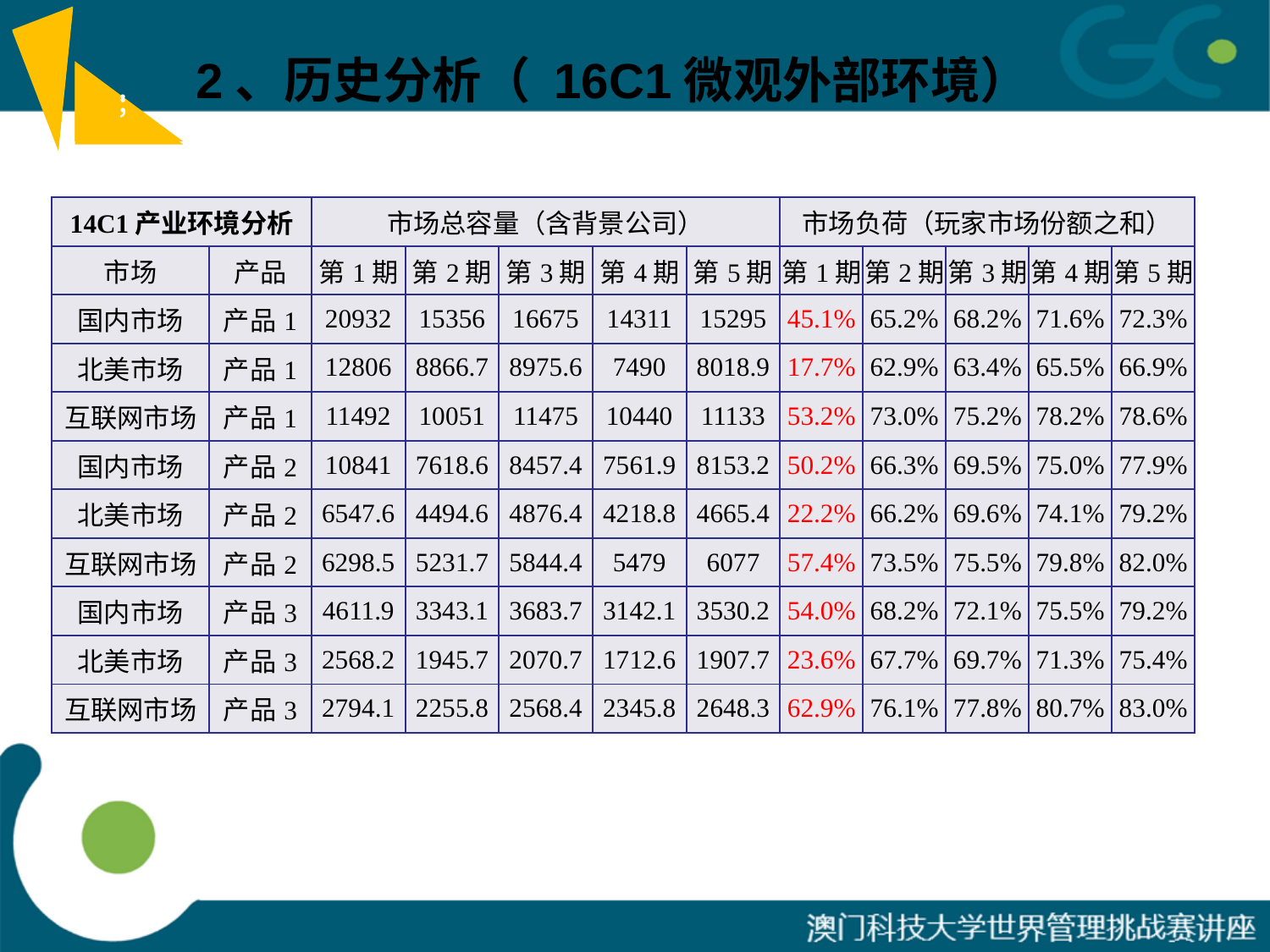

2、历史分析（ 16C1微观外部环境）

；
；
| 14C1产业环境分析 |  | 市场总容量（含背景公司） |  |  |  |  | 市场负荷（玩家市场份额之和） |  |  |  |  |
| --- | --- | --- | --- | --- | --- | --- | --- | --- | --- | --- | --- |
| 市场 | 产品 | 第1期 | 第2期 | 第3期 | 第4期 | 第5期 | 第1期 | 第2期 | 第3期 | 第4期 | 第5期 |
| 国内市场 | 产品1 | 20932 | 15356 | 16675 | 14311 | 15295 | 45.1% | 65.2% | 68.2% | 71.6% | 72.3% |
| 北美市场 | 产品1 | 12806 | 8866.7 | 8975.6 | 7490 | 8018.9 | 17.7% | 62.9% | 63.4% | 65.5% | 66.9% |
| 互联网市场 | 产品1 | 11492 | 10051 | 11475 | 10440 | 11133 | 53.2% | 73.0% | 75.2% | 78.2% | 78.6% |
| 国内市场 | 产品2 | 10841 | 7618.6 | 8457.4 | 7561.9 | 8153.2 | 50.2% | 66.3% | 69.5% | 75.0% | 77.9% |
| 北美市场 | 产品2 | 6547.6 | 4494.6 | 4876.4 | 4218.8 | 4665.4 | 22.2% | 66.2% | 69.6% | 74.1% | 79.2% |
| 互联网市场 | 产品2 | 6298.5 | 5231.7 | 5844.4 | 5479 | 6077 | 57.4% | 73.5% | 75.5% | 79.8% | 82.0% |
| 国内市场 | 产品3 | 4611.9 | 3343.1 | 3683.7 | 3142.1 | 3530.2 | 54.0% | 68.2% | 72.1% | 75.5% | 79.2% |
| 北美市场 | 产品3 | 2568.2 | 1945.7 | 2070.7 | 1712.6 | 1907.7 | 23.6% | 67.7% | 69.7% | 71.3% | 75.4% |
| 互联网市场 | 产品3 | 2794.1 | 2255.8 | 2568.4 | 2345.8 | 2648.3 | 62.9% | 76.1% | 77.8% | 80.7% | 83.0% |